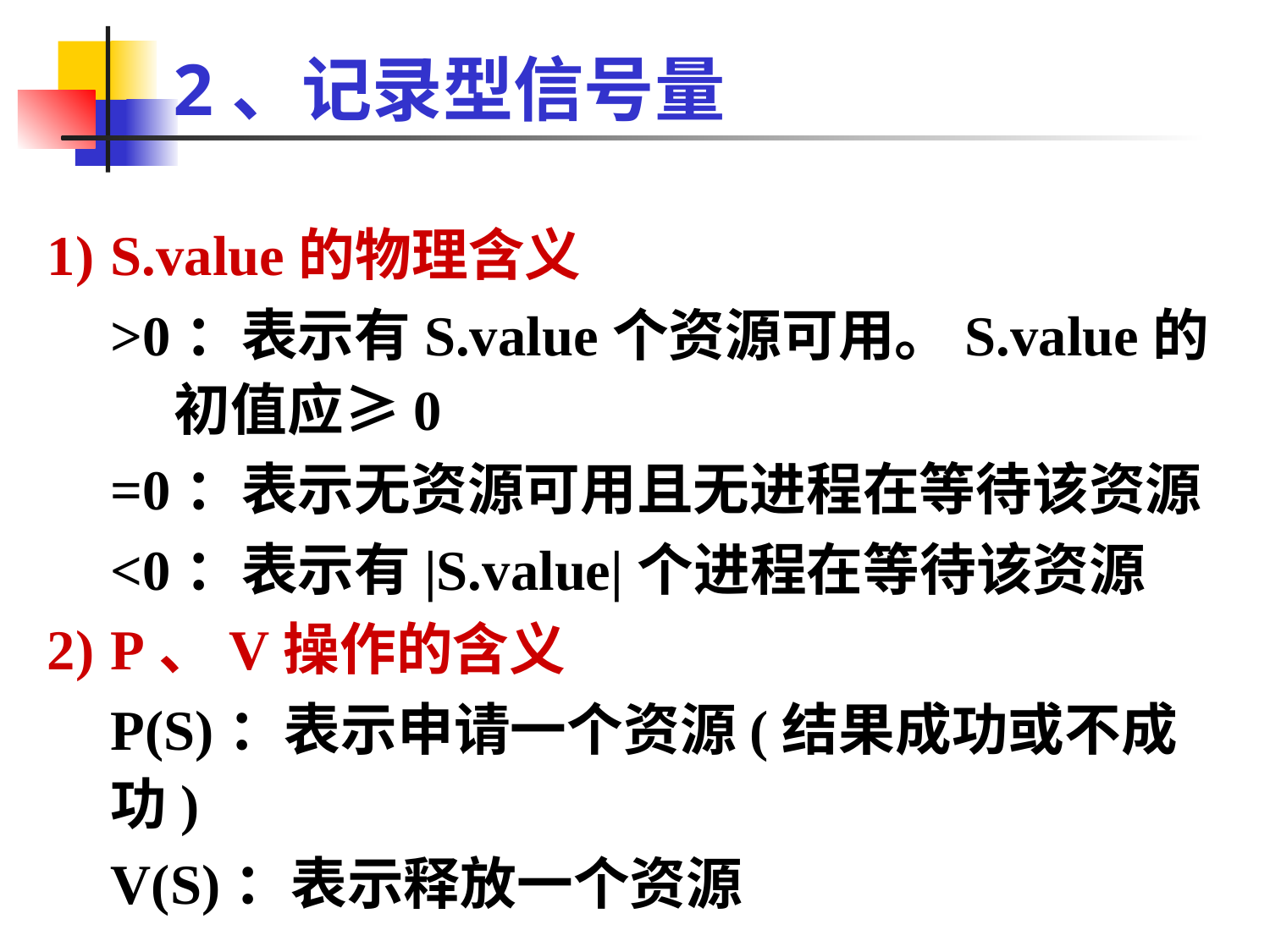

2、记录型信号量
S.value的物理含义
>0：表示有S.value个资源可用。S.value的初值应≥0
=0：表示无资源可用且无进程在等待该资源
<0：表示有|S.value|个进程在等待该资源
P、V操作的含义
	P(S)：表示申请一个资源(结果成功或不成功)
 	V(S)：表示释放一个资源